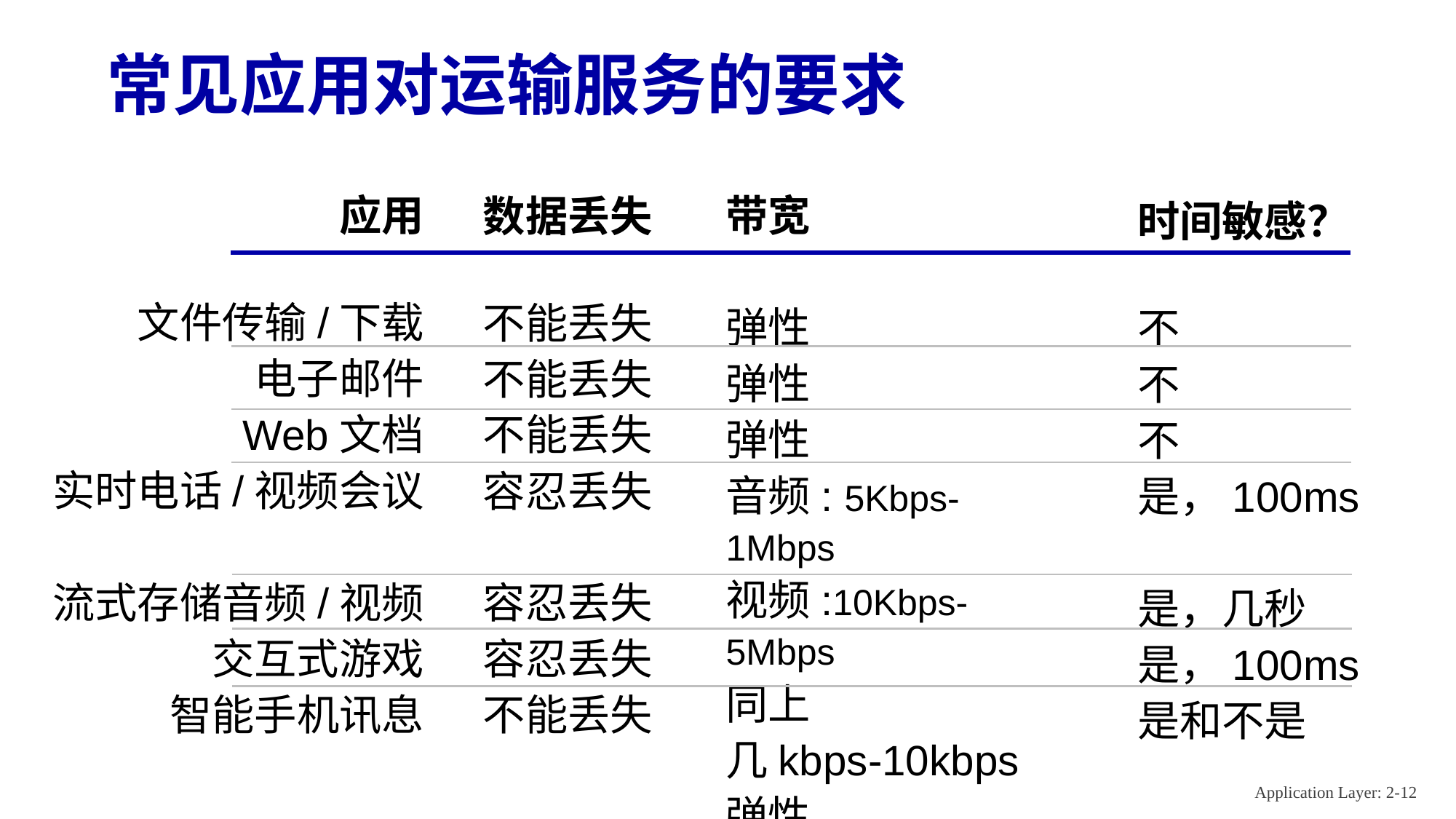

# 常见应用对运输服务的要求
应用

文件传输/下载
电子邮件
Web文档
实时电话/视频会议

流式存储音频/视频
交互式游戏
智能手机讯息
带宽

弹性
弹性
弹性
音频: 5Kbps-1Mbps
视频:10Kbps-5Mbps
同上
几kbps-10kbps
弹性
数据丢失

不能丢失
不能丢失
不能丢失
容忍丢失

容忍丢失
容忍丢失
不能丢失
时间敏感？

不
不
不
是，100ms

是，几秒
是，100ms
是和不是
Application Layer: 2-12